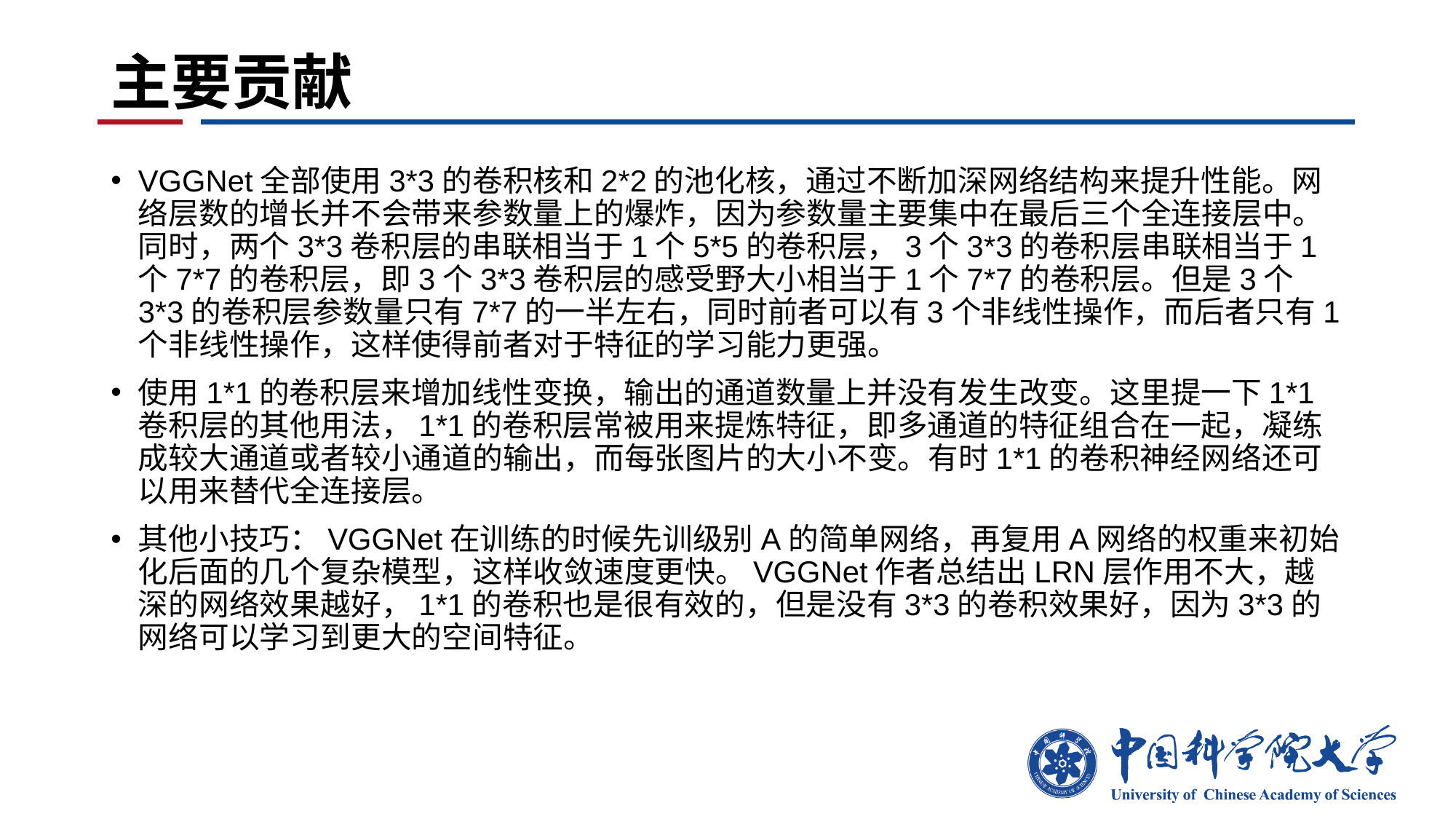

# 主要贡献
VGGNet全部使用3*3的卷积核和2*2的池化核，通过不断加深网络结构来提升性能。网络层数的增长并不会带来参数量上的爆炸，因为参数量主要集中在最后三个全连接层中。同时，两个3*3卷积层的串联相当于1个5*5的卷积层，3个3*3的卷积层串联相当于1个7*7的卷积层，即3个3*3卷积层的感受野大小相当于1个7*7的卷积层。但是3个3*3的卷积层参数量只有7*7的一半左右，同时前者可以有3个非线性操作，而后者只有1个非线性操作，这样使得前者对于特征的学习能力更强。
使用1*1的卷积层来增加线性变换，输出的通道数量上并没有发生改变。这里提一下1*1卷积层的其他用法，1*1的卷积层常被用来提炼特征，即多通道的特征组合在一起，凝练成较大通道或者较小通道的输出，而每张图片的大小不变。有时1*1的卷积神经网络还可以用来替代全连接层。
其他小技巧：VGGNet在训练的时候先训级别A的简单网络，再复用A网络的权重来初始化后面的几个复杂模型，这样收敛速度更快。VGGNet作者总结出LRN层作用不大，越深的网络效果越好，1*1的卷积也是很有效的，但是没有3*3的卷积效果好，因为3*3的网络可以学习到更大的空间特征。